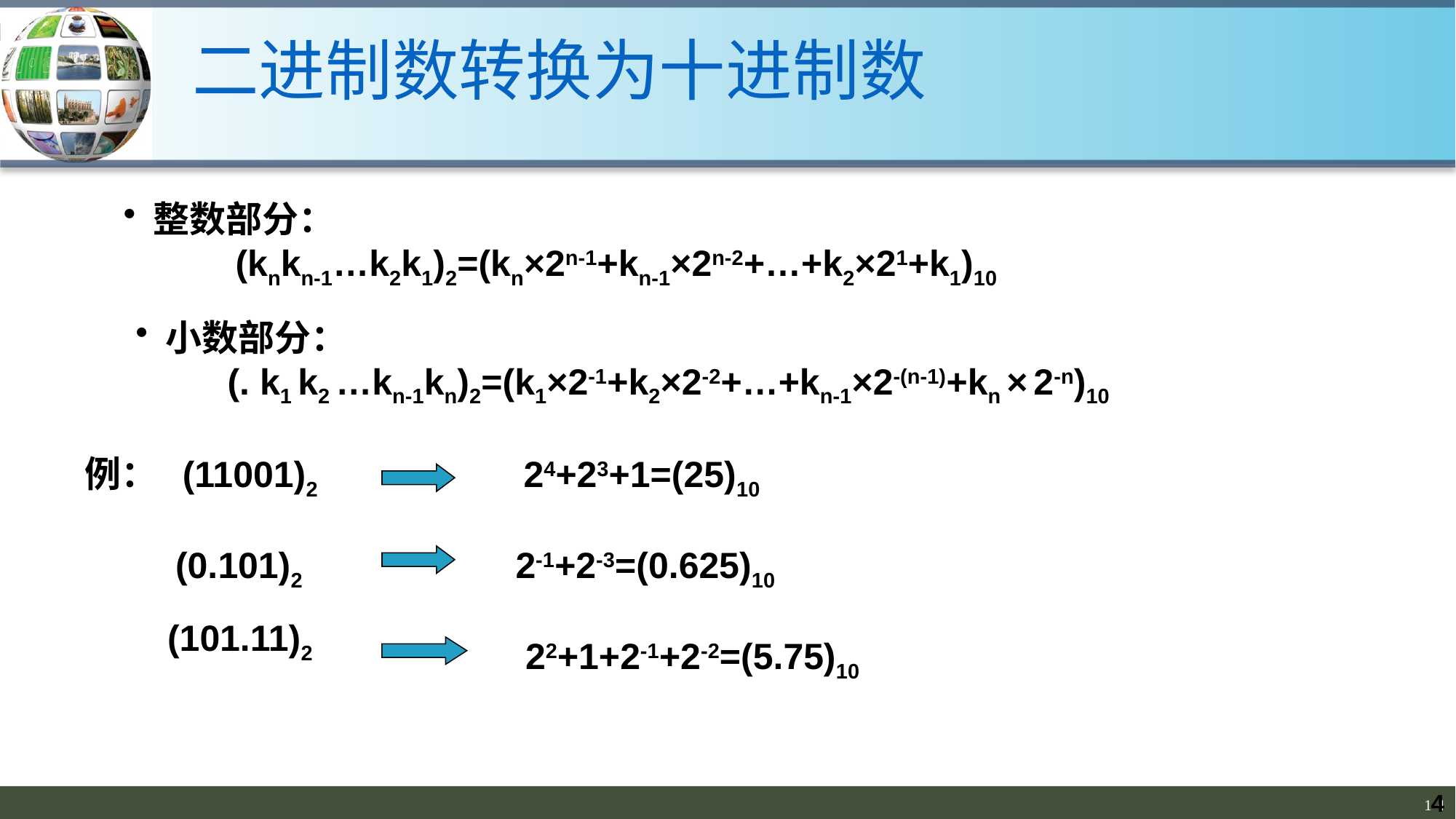

二进制数转换为十进制数
 整数部分：
           (knkn-1…k2k1)2=(kn×2n-1+kn-1×2n-2+…+k2×21+k1)10
 小数部分：
         (. k1 k2 …kn-1kn)2=(k1×2-1+k2×2-2+…+kn-1×2-(n-1)+kn × 2-n)10
 例：  (11001)2
24+23+1=(25)10

(0.101)2
2-1+2-3=(0.625)10

(101.11)2
22+1+2-1+2-2=(5.75)10

4